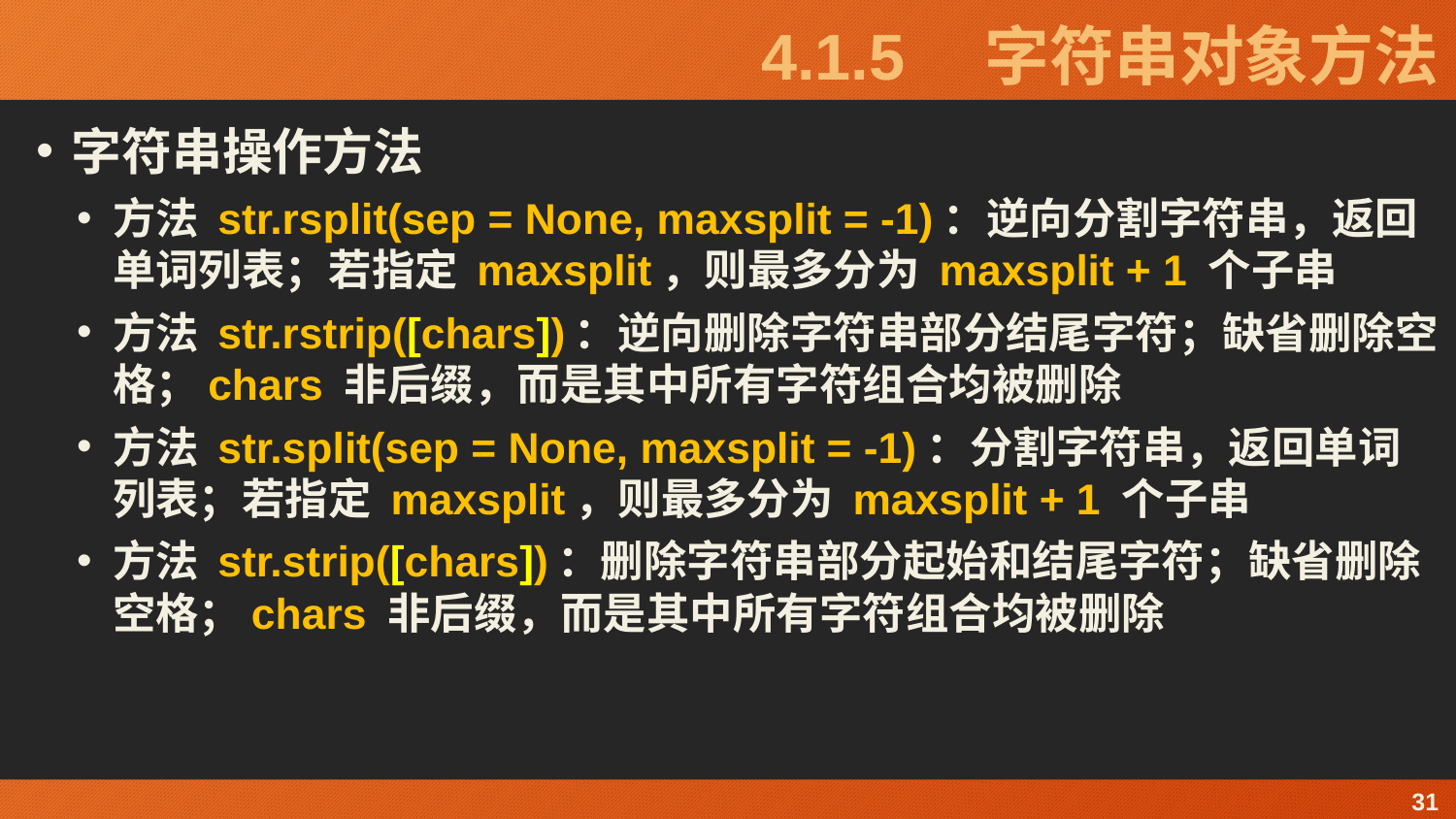

# 4.1.5　字符串对象方法
字符串操作方法
方法 str.rsplit(sep = None, maxsplit = -1)：逆向分割字符串，返回单词列表；若指定 maxsplit，则最多分为 maxsplit + 1 个子串
方法 str.rstrip([chars])：逆向删除字符串部分结尾字符；缺省删除空格；chars 非后缀，而是其中所有字符组合均被删除
方法 str.split(sep = None, maxsplit = -1)：分割字符串，返回单词列表；若指定 maxsplit，则最多分为 maxsplit + 1 个子串
方法 str.strip([chars])：删除字符串部分起始和结尾字符；缺省删除空格；chars 非后缀，而是其中所有字符组合均被删除
31